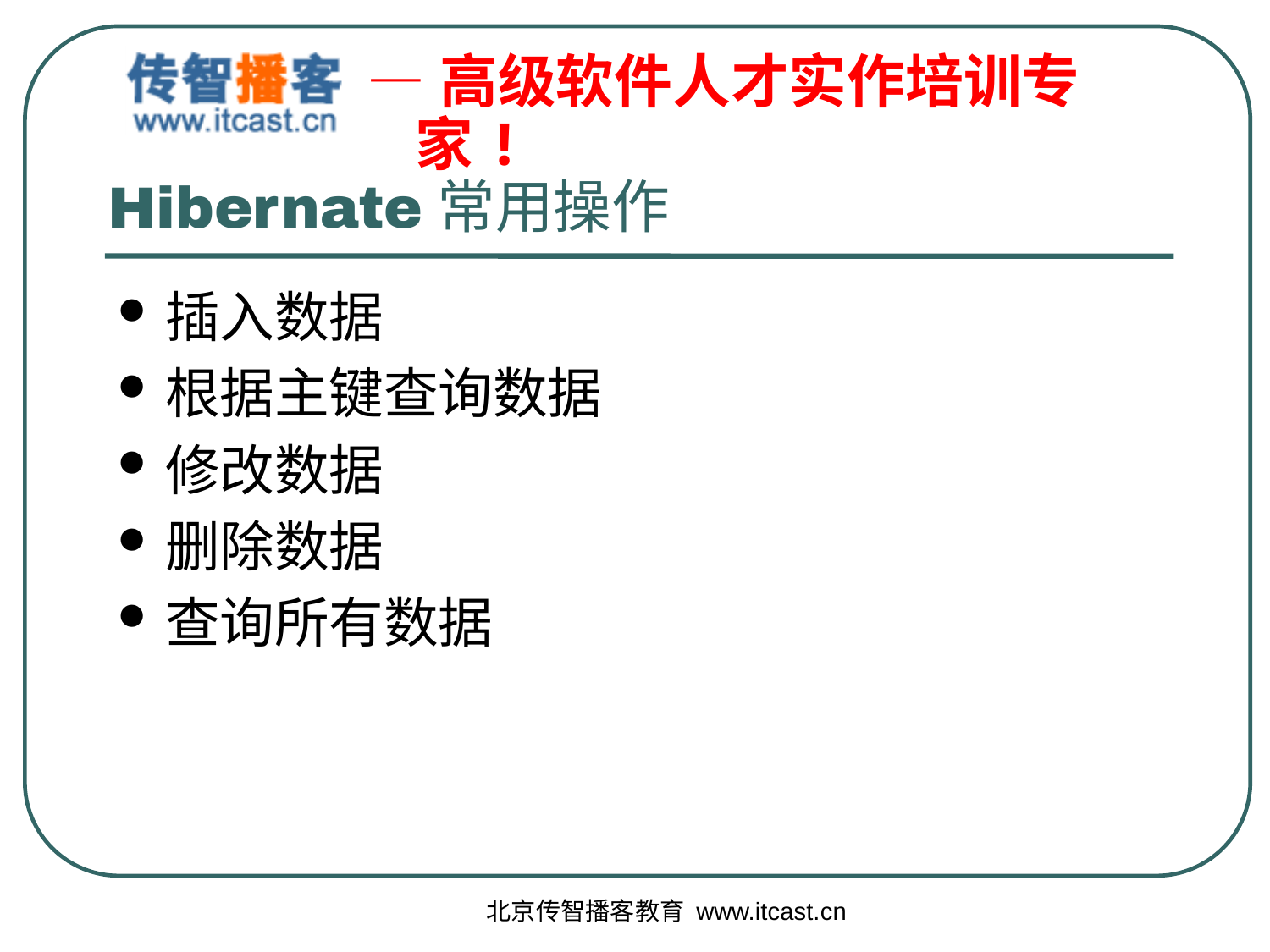

# Hibernate常用操作
插入数据
根据主键查询数据
修改数据
删除数据
查询所有数据
北京传智播客教育 www.itcast.cn